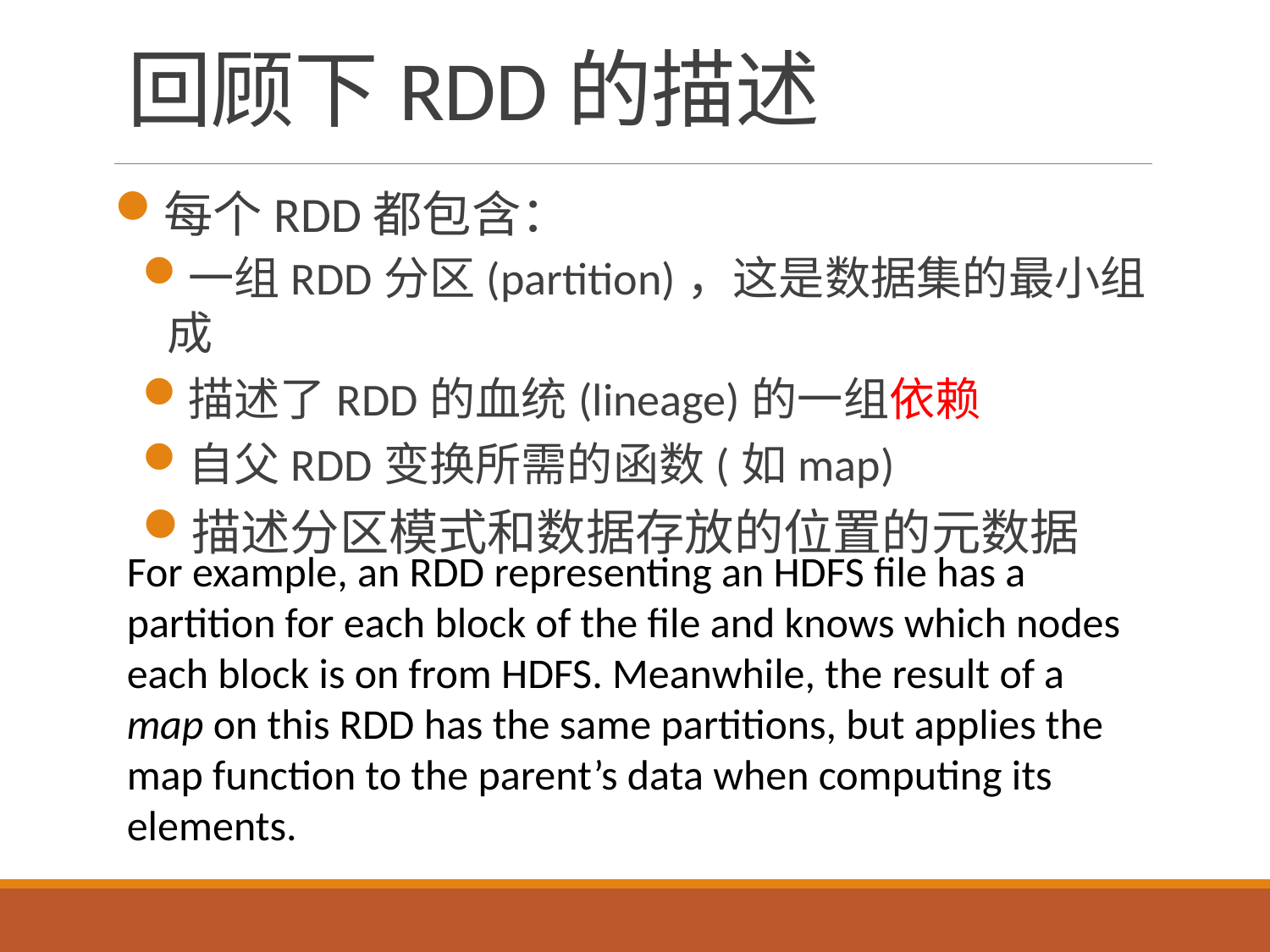

# 回顾下RDD的描述
每个RDD都包含：
一组RDD分区(partition)，这是数据集的最小组成
描述了RDD的血统(lineage)的一组依赖
自父RDD变换所需的函数(如map)
描述分区模式和数据存放的位置的元数据

For example, an RDD representing an HDFS file has a partition for each block of the file and knows which nodes each block is on from HDFS. Meanwhile, the result of a map on this RDD has the same partitions, but applies the map function to the parent’s data when computing its elements.